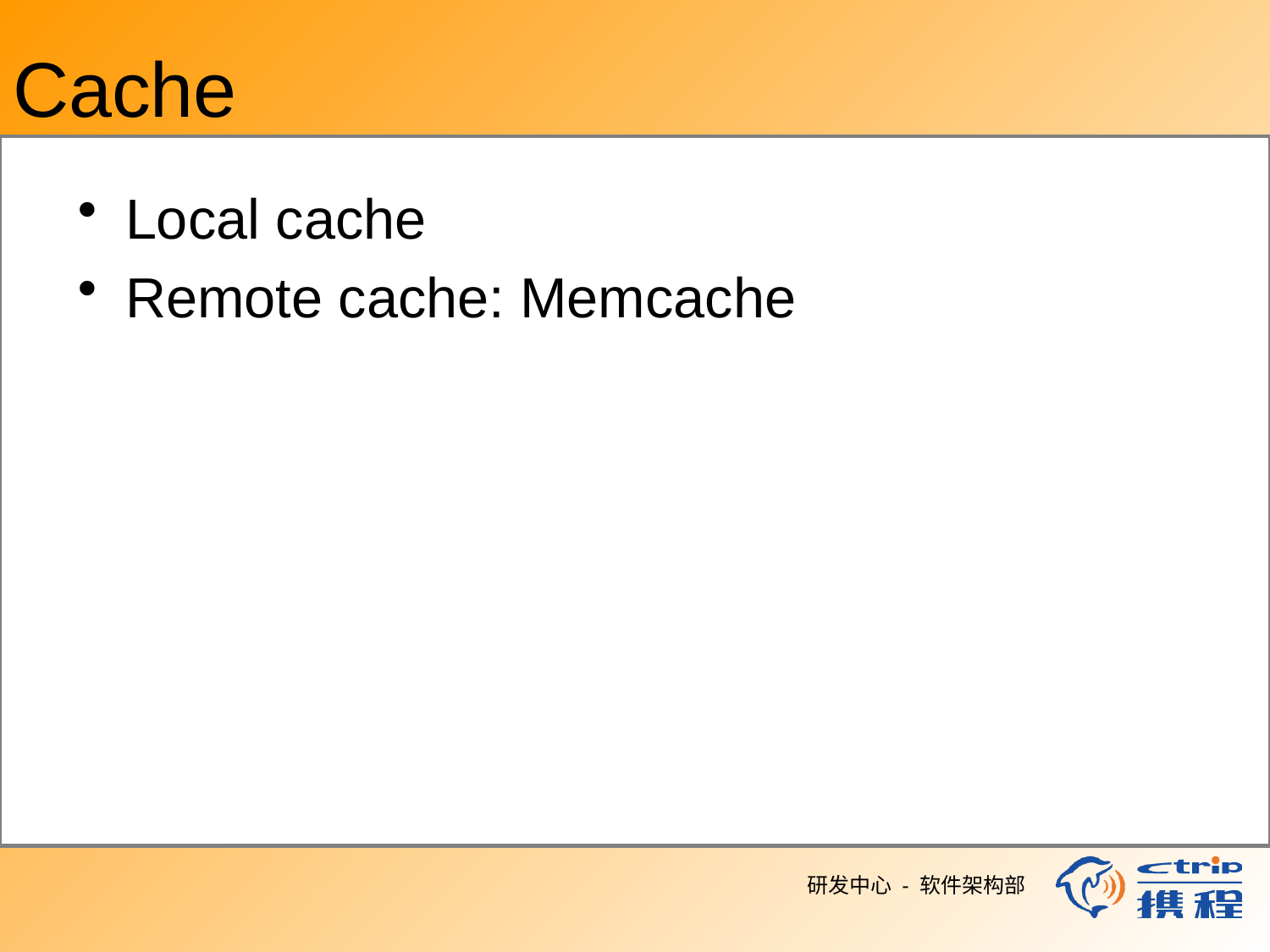

# Cache
Local cache
Remote cache: Memcache
研发中心 - 软件架构部